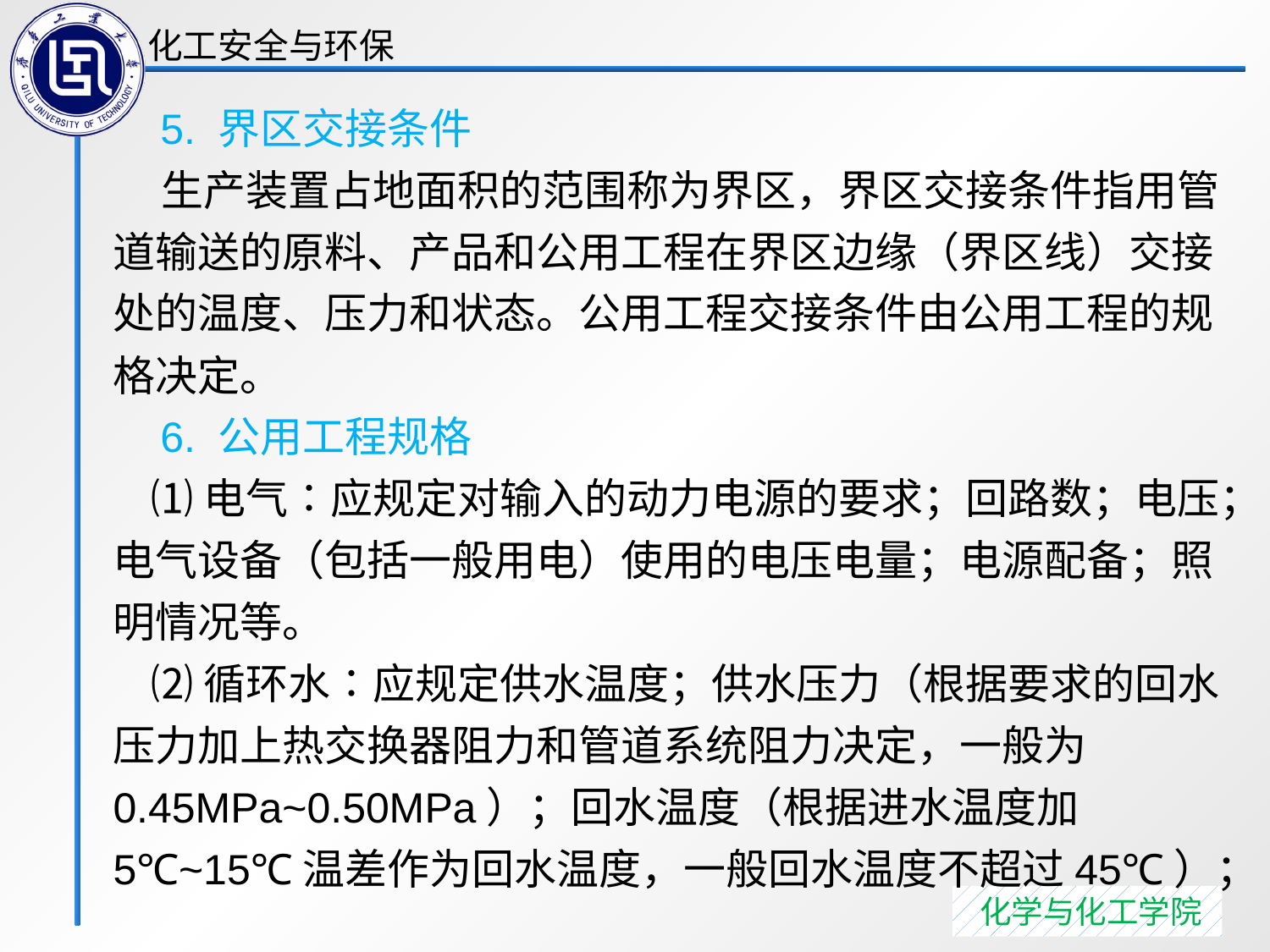

5. 界区交接条件
    生产装置占地面积的范围称为界区，界区交接条件指用管道输送的原料、产品和公用工程在界区边缘（界区线）交接处的温度、压力和状态。公用工程交接条件由公用工程的规格决定。
    6. 公用工程规格
    ⑴电气∶应规定对输入的动力电源的要求；回路数；电压；电气设备（包括一般用电）使用的电压电量；电源配备；照明情况等。
    ⑵循环水∶应规定供水温度；供水压力（根据要求的回水压力加上热交换器阻力和管道系统阻力决定，一般为0.45MPa~0.50MPa）；回水温度（根据进水温度加5℃~15℃温差作为回水温度，一般回水温度不超过45℃）；